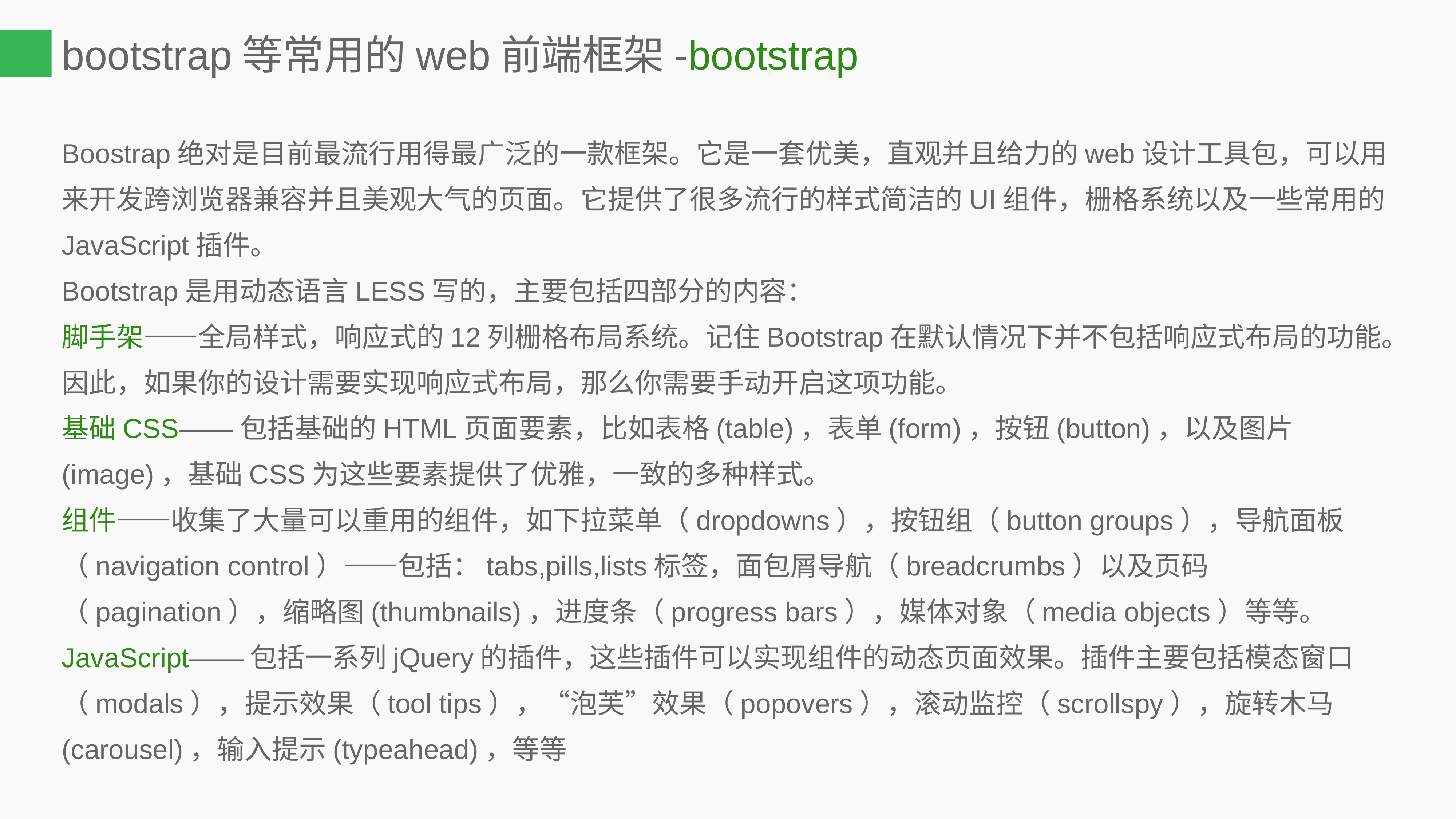

# bootstrap等常用的web前端框架-bootstrap
Boostrap绝对是目前最流行用得最广泛的一款框架。它是一套优美，直观并且给力的web设计工具包，可以用来开发跨浏览器兼容并且美观大气的页面。它提供了很多流行的样式简洁的UI组件，栅格系统以及一些常用的JavaScript插件。
Bootstrap是用动态语言LESS写的，主要包括四部分的内容：
脚手架——全局样式，响应式的12列栅格布局系统。记住Bootstrap在默认情况下并不包括响应式布局的功能。因此，如果你的设计需要实现响应式布局，那么你需要手动开启这项功能。
基础CSS——包括基础的HTML页面要素，比如表格(table)，表单(form)，按钮(button)，以及图片(image)，基础CSS为这些要素提供了优雅，一致的多种样式。
组件——收集了大量可以重用的组件，如下拉菜单（dropdowns），按钮组（button groups），导航面板（navigation control）——包括：tabs,pills,lists标签，面包屑导航（breadcrumbs）以及页码（pagination），缩略图(thumbnails)，进度条（progress bars），媒体对象（media objects）等等。
JavaScript——包括一系列jQuery的插件，这些插件可以实现组件的动态页面效果。插件主要包括模态窗口（modals），提示效果（tool tips），“泡芙”效果（popovers），滚动监控（scrollspy），旋转木马(carousel)，输入提示(typeahead)，等等